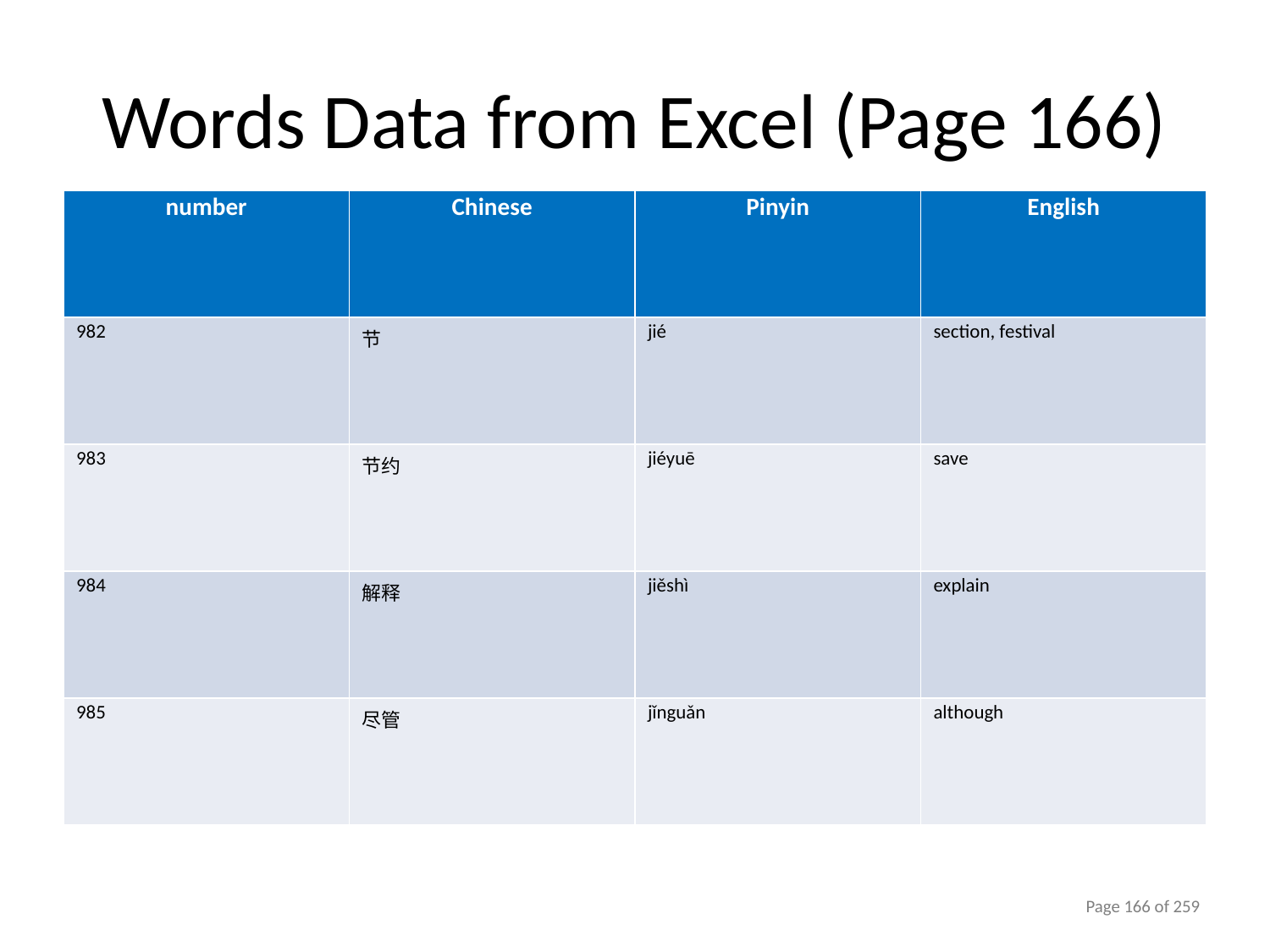

# Words Data from Excel (Page 166)
| number | Chinese | Pinyin | English |
| --- | --- | --- | --- |
| 982 | 节 | jié | section, festival |
| 983 | 节约 | jiéyuē | save |
| 984 | 解释 | jiěshì | explain |
| 985 | 尽管 | jǐnguǎn | although |

Page 166 of 259